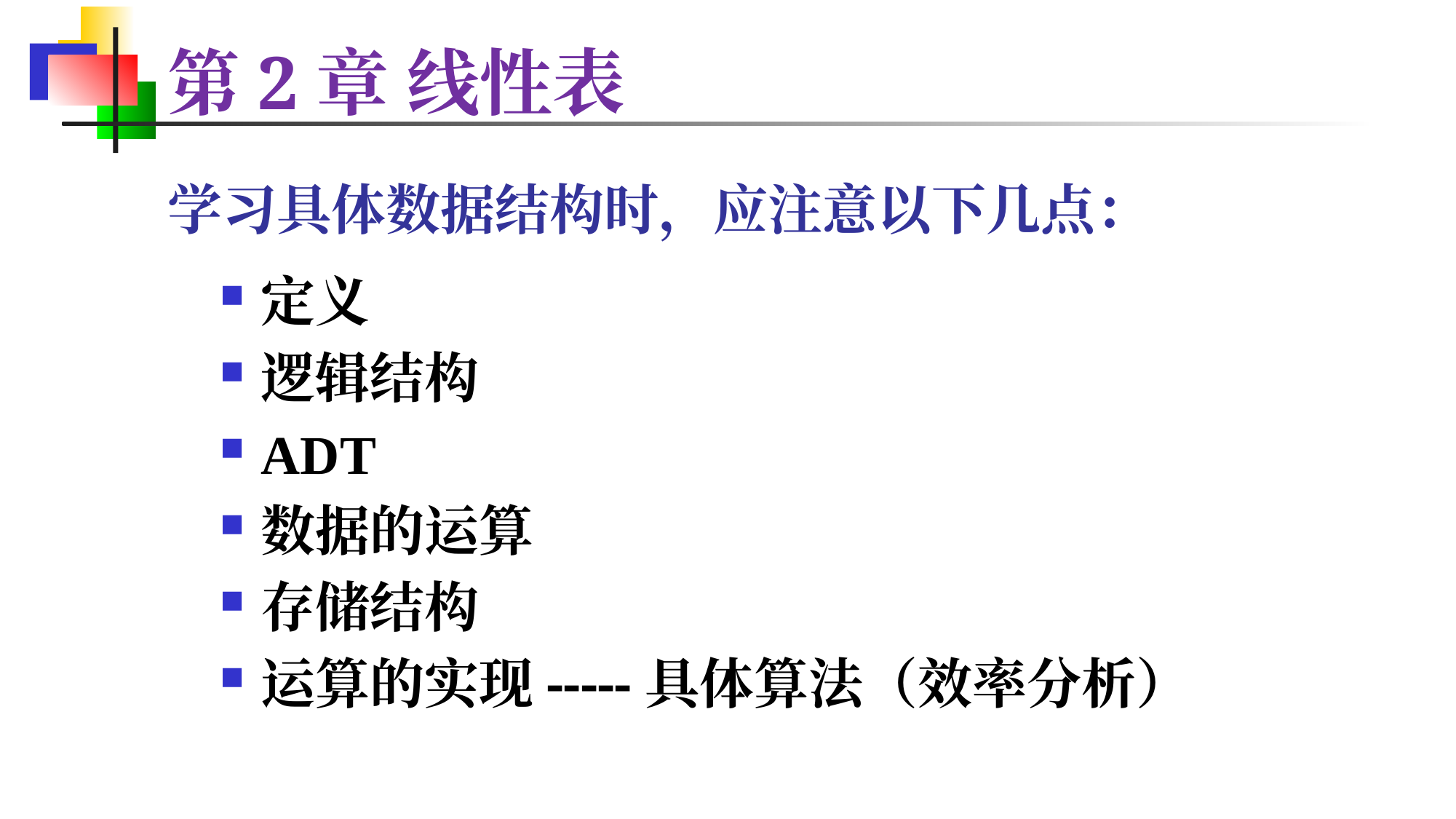

第2章 线性表
# 学习具体数据结构时，应注意以下几点：
定义
逻辑结构
ADT
数据的运算
存储结构
运算的实现-----具体算法（效率分析）